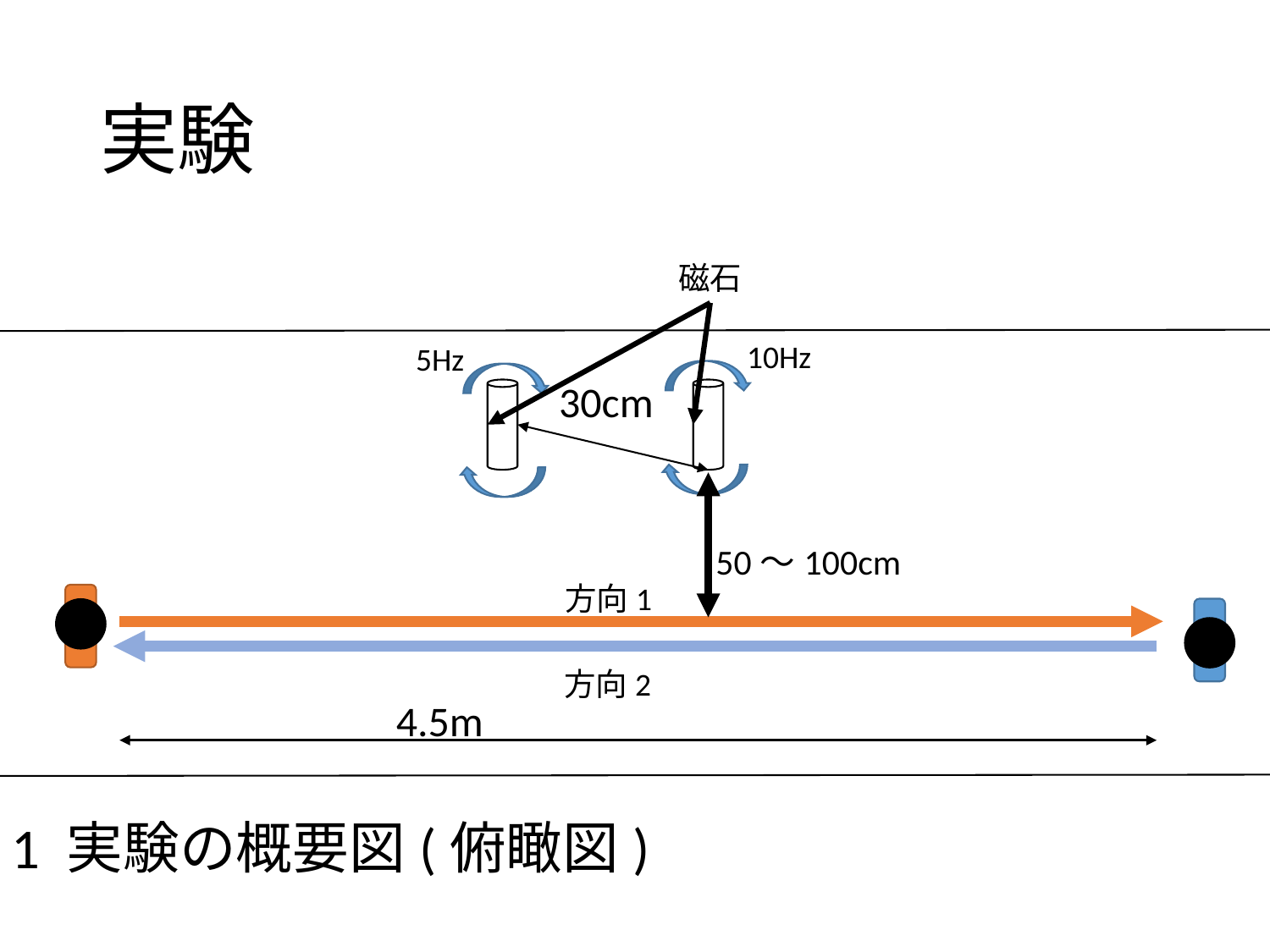

# 実験
磁石
10Hz
5Hz

30cm

方向1

方向2
4.5m
50～100cm
図1 実験の概要図(俯瞰図)